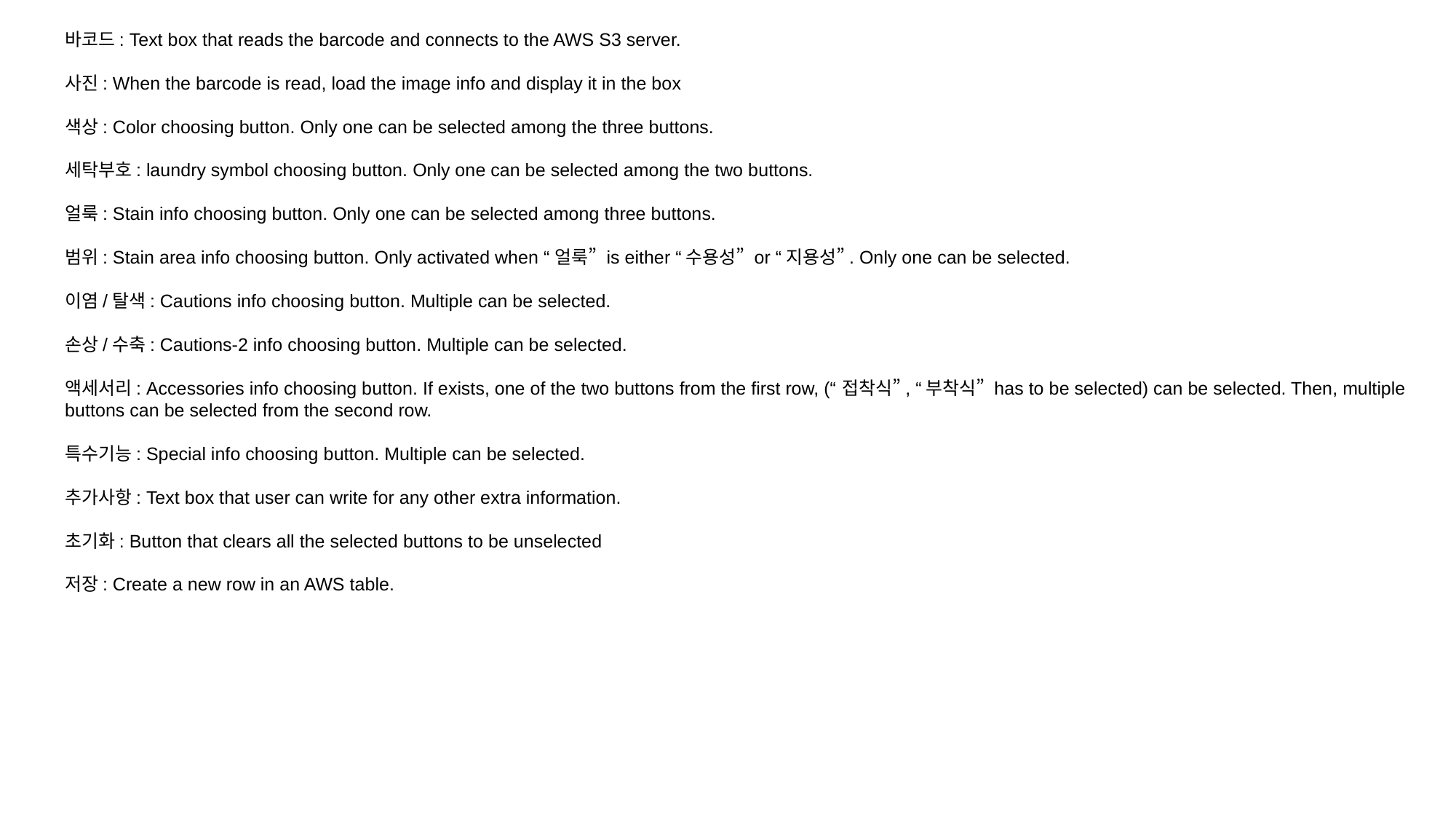

바코드: Text box that reads the barcode and connects to the AWS S3 server.

사진: When the barcode is read, load the image info and display it in the box

색상: Color choosing button. Only one can be selected among the three buttons.

세탁부호: laundry symbol choosing button. Only one can be selected among the two buttons.

얼룩: Stain info choosing button. Only one can be selected among three buttons.

범위: Stain area info choosing button. Only activated when “얼룩” is either “수용성” or “지용성”. Only one can be selected.

이염/탈색: Cautions info choosing button. Multiple can be selected.

손상/수축: Cautions-2 info choosing button. Multiple can be selected.

액세서리: Accessories info choosing button. If exists, one of the two buttons from the first row, (“접착식”, “부착식” has to be selected) can be selected. Then, multiple buttons can be selected from the second row.

특수기능: Special info choosing button. Multiple can be selected.

추가사항: Text box that user can write for any other extra information.

초기화: Button that clears all the selected buttons to be unselected

저장: Create a new row in an AWS table.